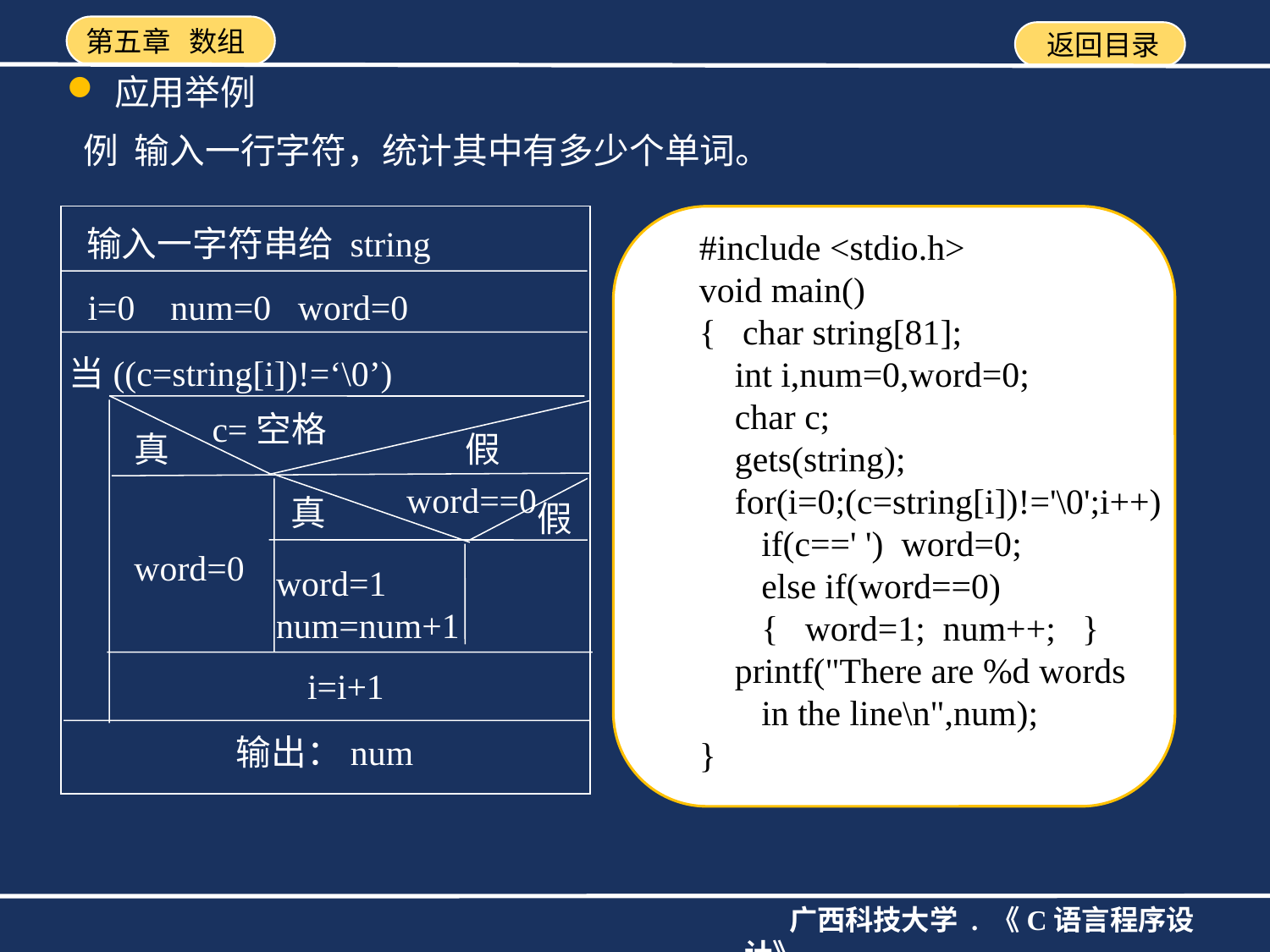

应用举例
例  输入一行字符，统计其中有多少个单词。

输入一字符串给 string

i=0    num=0   word=0

当((c=string[i])!=‘\0’)

c=空格

真
假
word==0

真
假
word=0

word=1
num=num+1

i=i+1

输出：num

#include <stdio.h>
void main()
{   char string[81];
    int i,num=0,word=0;
    char c;
    gets(string);
    for(i=0;(c=string[i])!='\0';i++)
       if(c==' ')  word=0;
       else if(word==0)
       {   word=1;  num++;   }
    printf("There are %d words
       in the line\n",num);
}